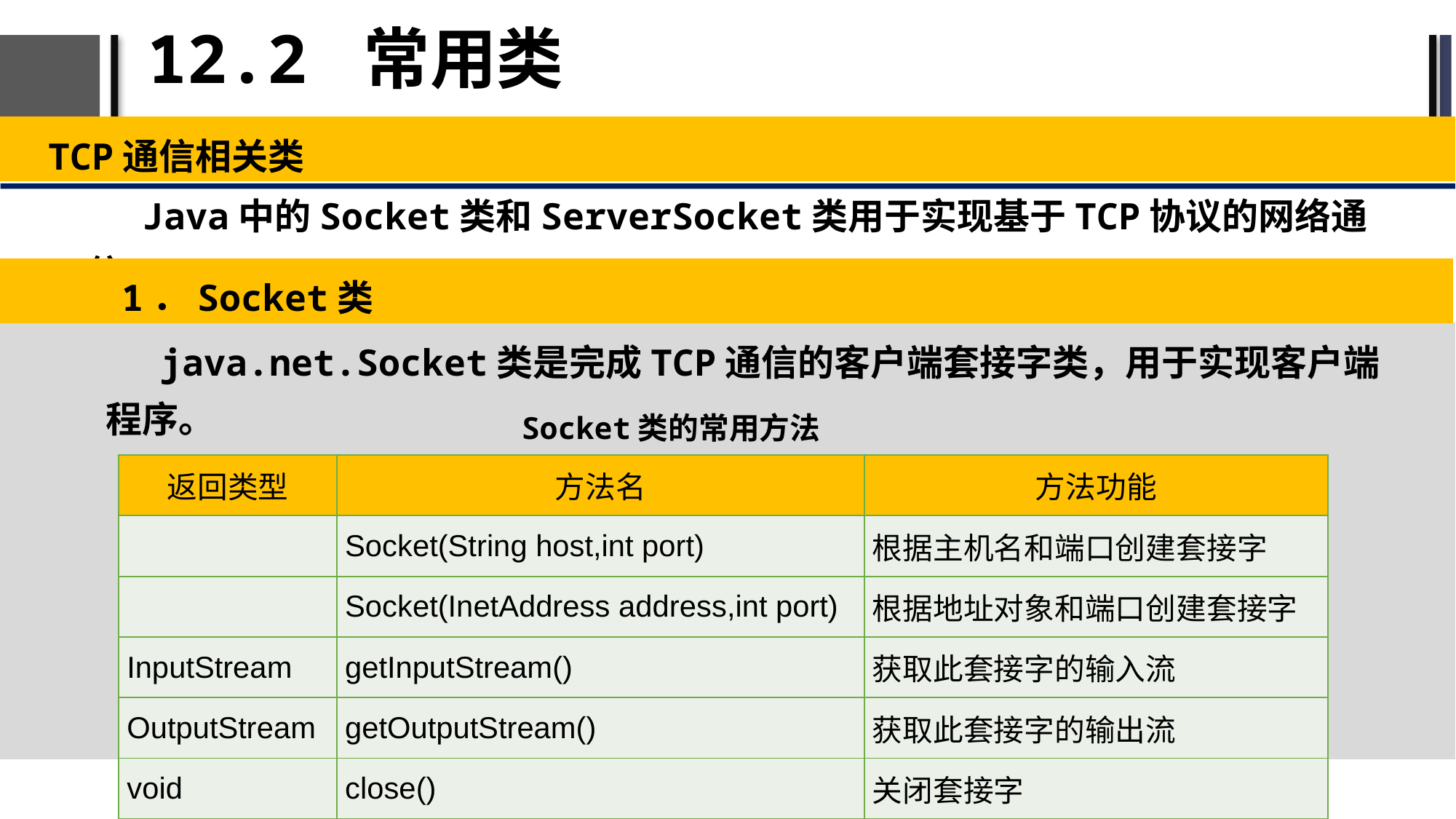

# 12.2 常用类

TCP通信相关类
Java中的Socket类和ServerSocket类用于实现基于TCP协议的网络通信。

1．Socket类
java.net.Socket类是完成TCP通信的客户端套接字类，用于实现客户端程序。

Socket类的常用方法
| 返回类型 | 方法名 | 方法功能 |
| --- | --- | --- |
|  | Socket(String host,int port) | 根据主机名和端口创建套接字 |
|  | Socket(InetAddress address,int port) | 根据地址对象和端口创建套接字 |
| InputStream | getInputStream() | 获取此套接字的输入流 |
| OutputStream | getOutputStream() | 获取此套接字的输出流 |
| void | close() | 关闭套接字 |